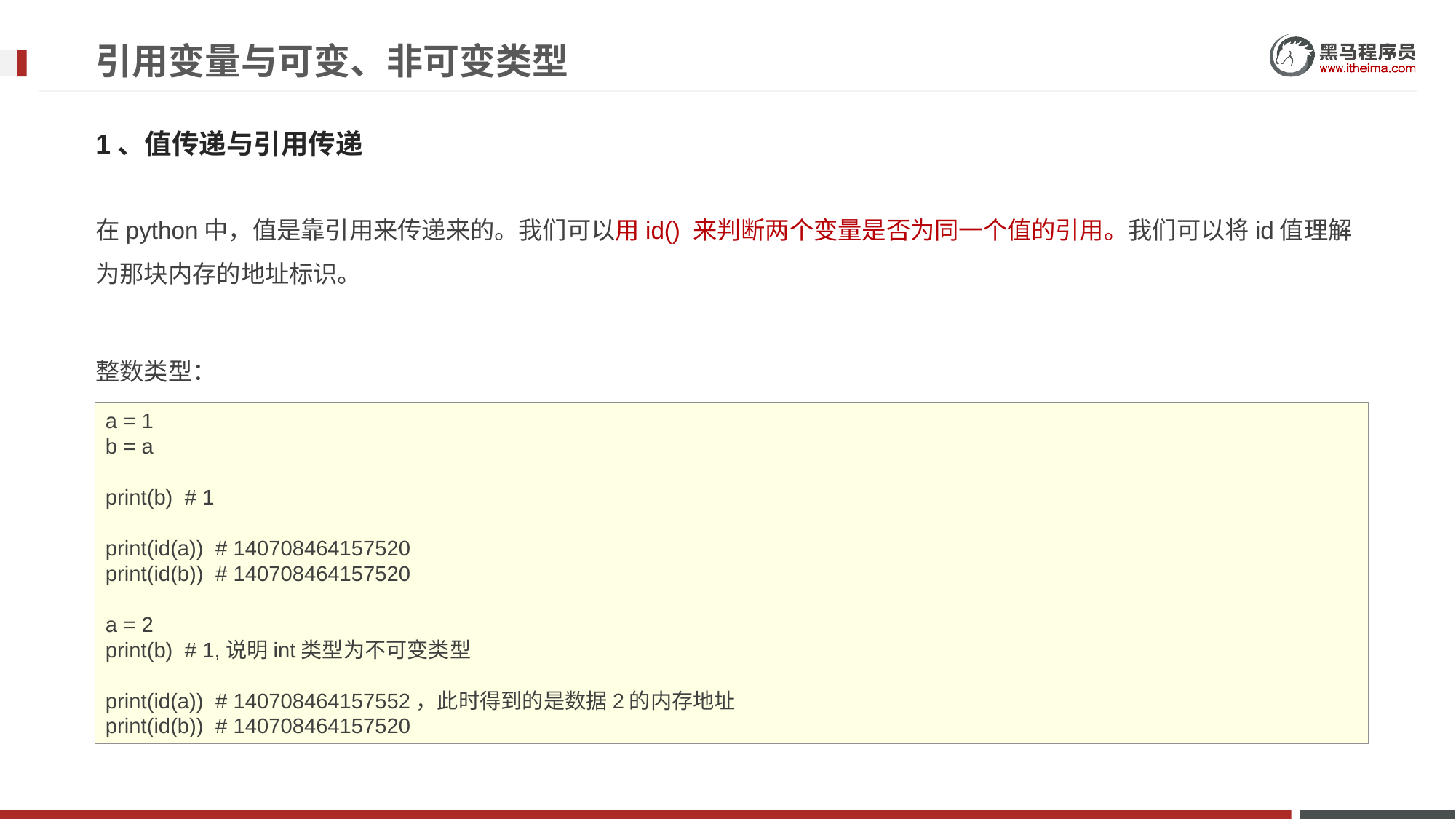

# 引用变量与可变、非可变类型
1、值传递与引用传递
在python中，值是靠引用来传递来的。我们可以用id() 来判断两个变量是否为同一个值的引用。我们可以将id值理解为那块内存的地址标识。

整数类型：
a = 1
b = a

print(b)  # 1

print(id(a))  # 140708464157520
print(id(b))  # 140708464157520

a = 2
print(b)  # 1,说明int类型为不可变类型

print(id(a))  # 140708464157552，此时得到的是数据2的内存地址
print(id(b))  # 140708464157520